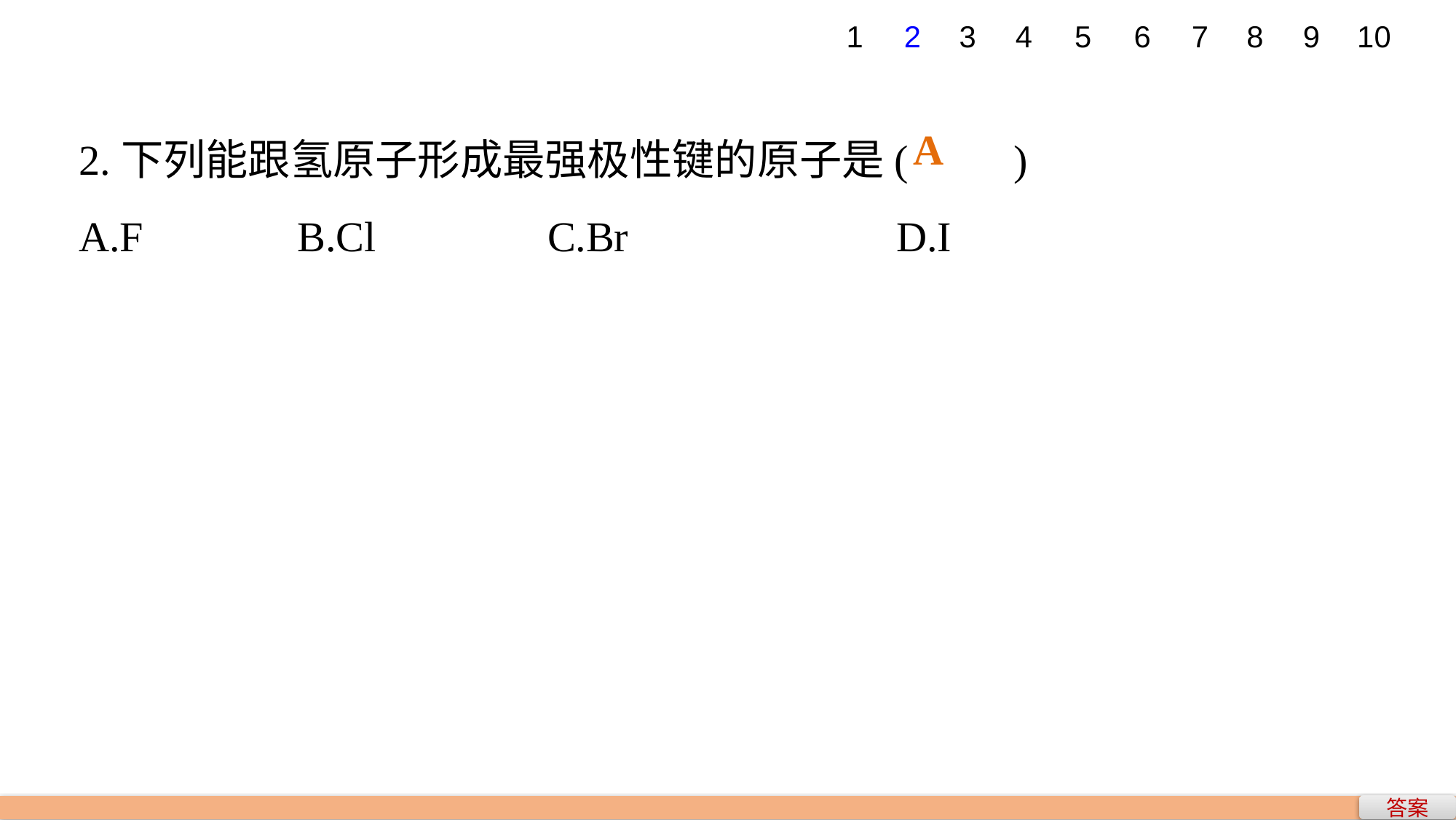

1
2
3
4
5
6
7
8
9
10
2.下列能跟氢原子形成最强极性键的原子是(　　)
A.F  		B.Cl		   C.Br  		     D.I
A
答案